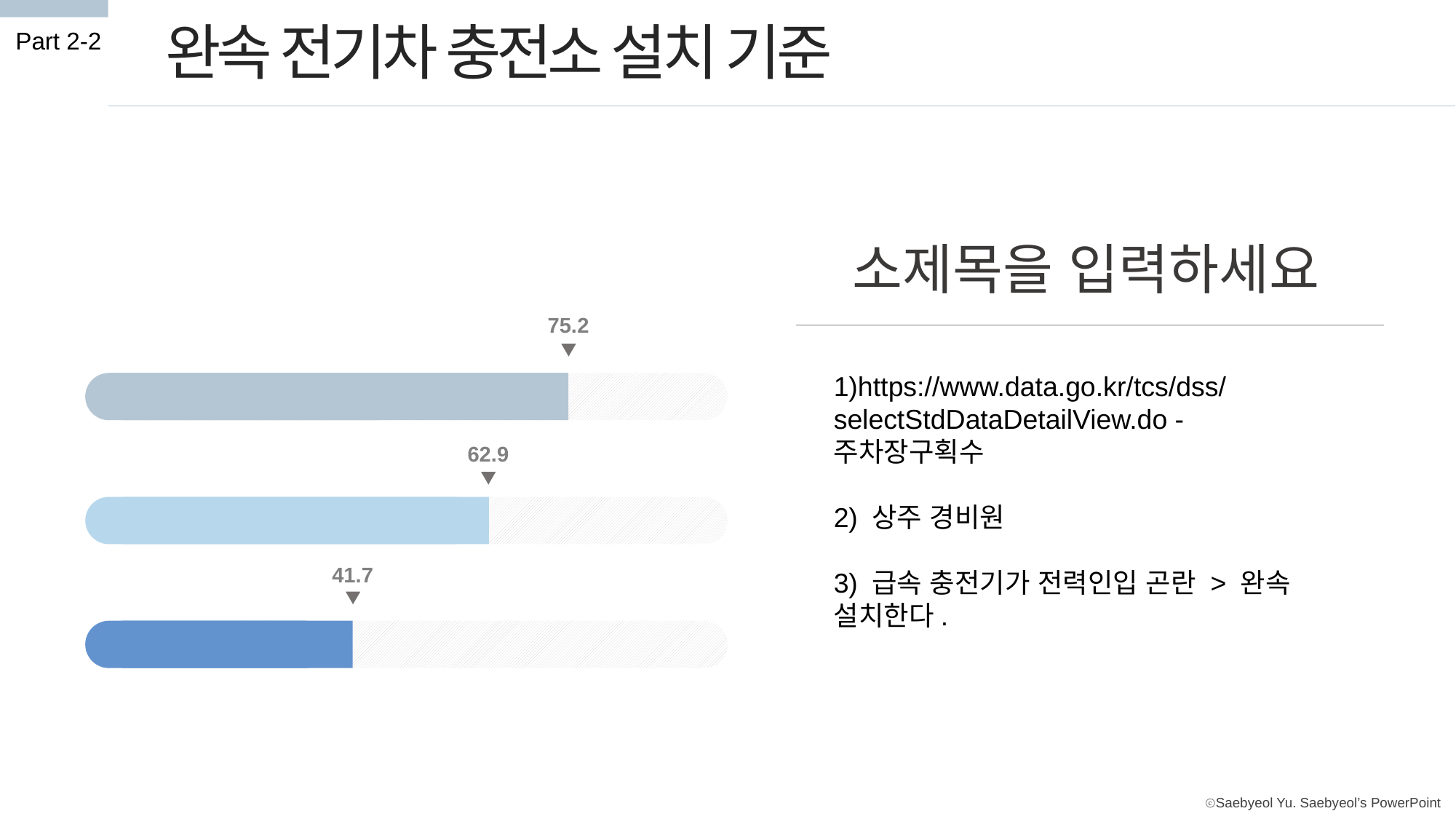

완속 전기차 충전소 설치 기준
Part 2-2
소제목을 입력하세요
75.2

1)https://www.data.go.kr/tcs/dss/selectStdDataDetailView.do - 주차장구획수

2) 상주 경비원

3) 급속 충전기가 전력인입 곤란 > 완속 설치한다.

62.9

41.7